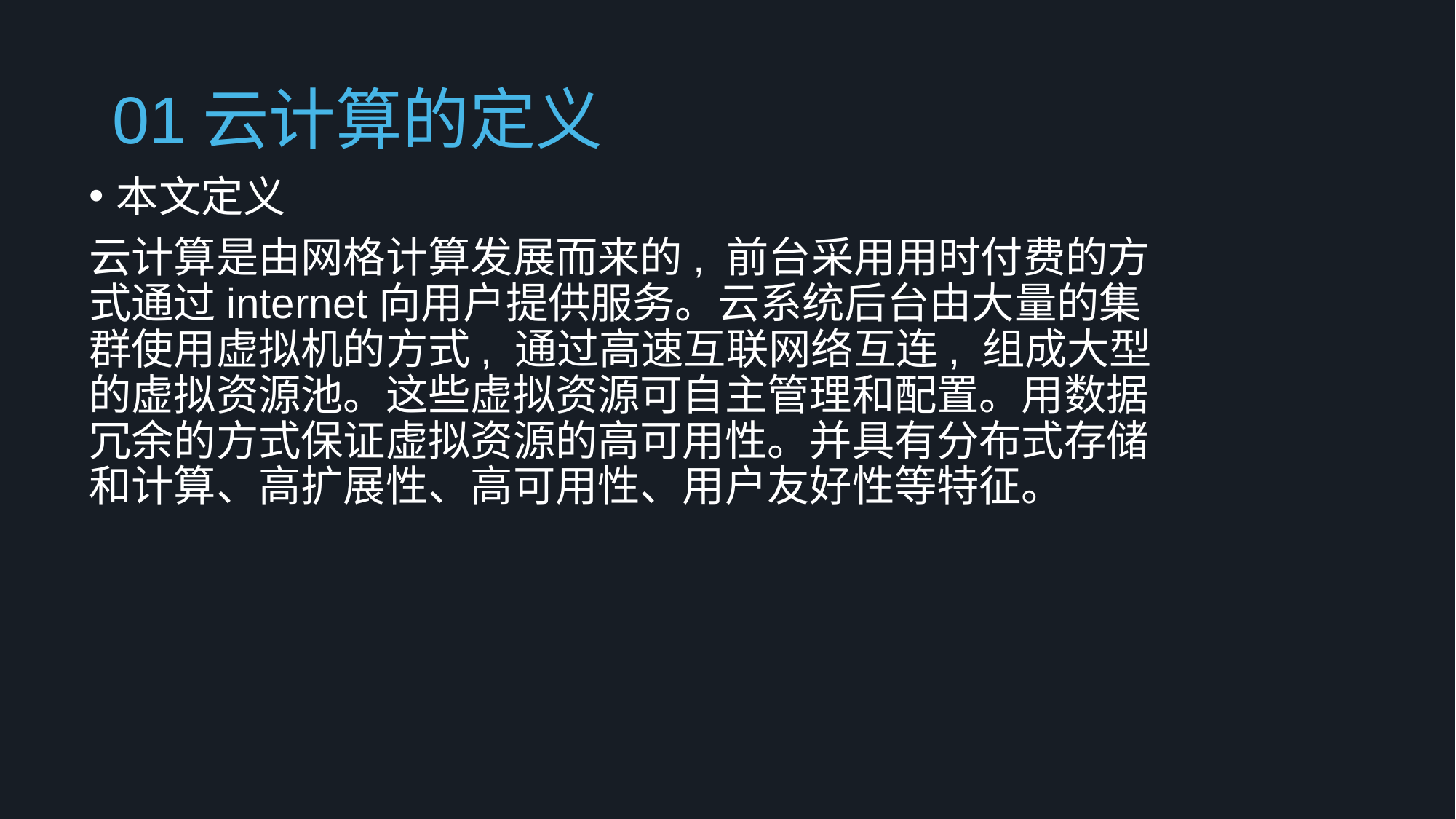

01云计算的定义
本文定义
云计算是由网格计算发展而来的, 前台采用用时付费的方式通过internet向用户提供服务。云系统后台由大量的集群使用虚拟机的方式, 通过高速互联网络互连, 组成大型的虚拟资源池。这些虚拟资源可自主管理和配置。用数据冗余的方式保证虚拟资源的高可用性。并具有分布式存储和计算、高扩展性、高可用性、用户友好性等特征。